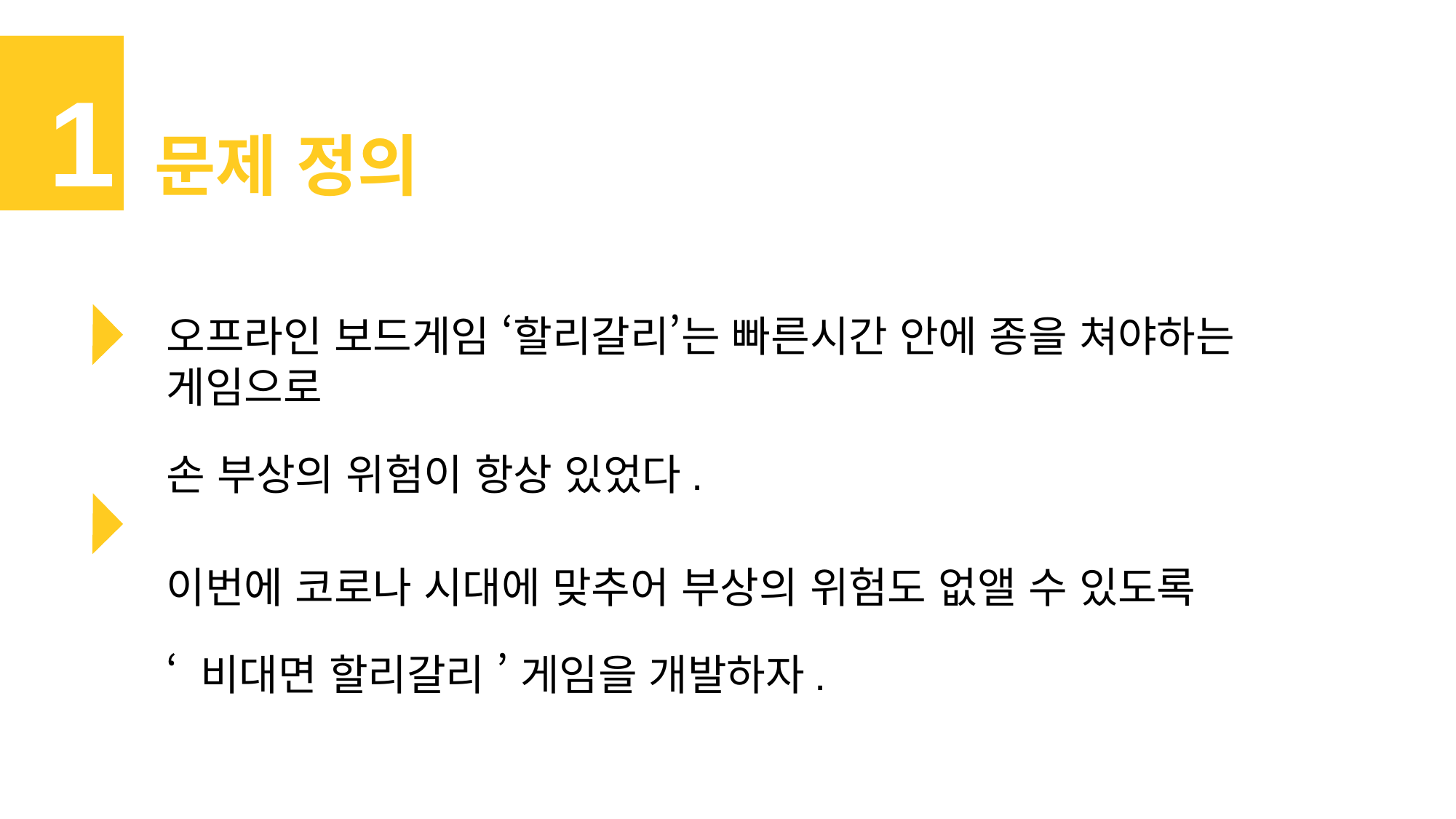

1
문제 정의
오프라인 보드게임 ‘할리갈리’는 빠른시간 안에 종을 쳐야하는 게임으로
손 부상의 위험이 항상 있었다.
이번에 코로나 시대에 맞추어 부상의 위험도 없앨 수 있도록
‘ 비대면 할리갈리 ’ 게임을 개발하자.